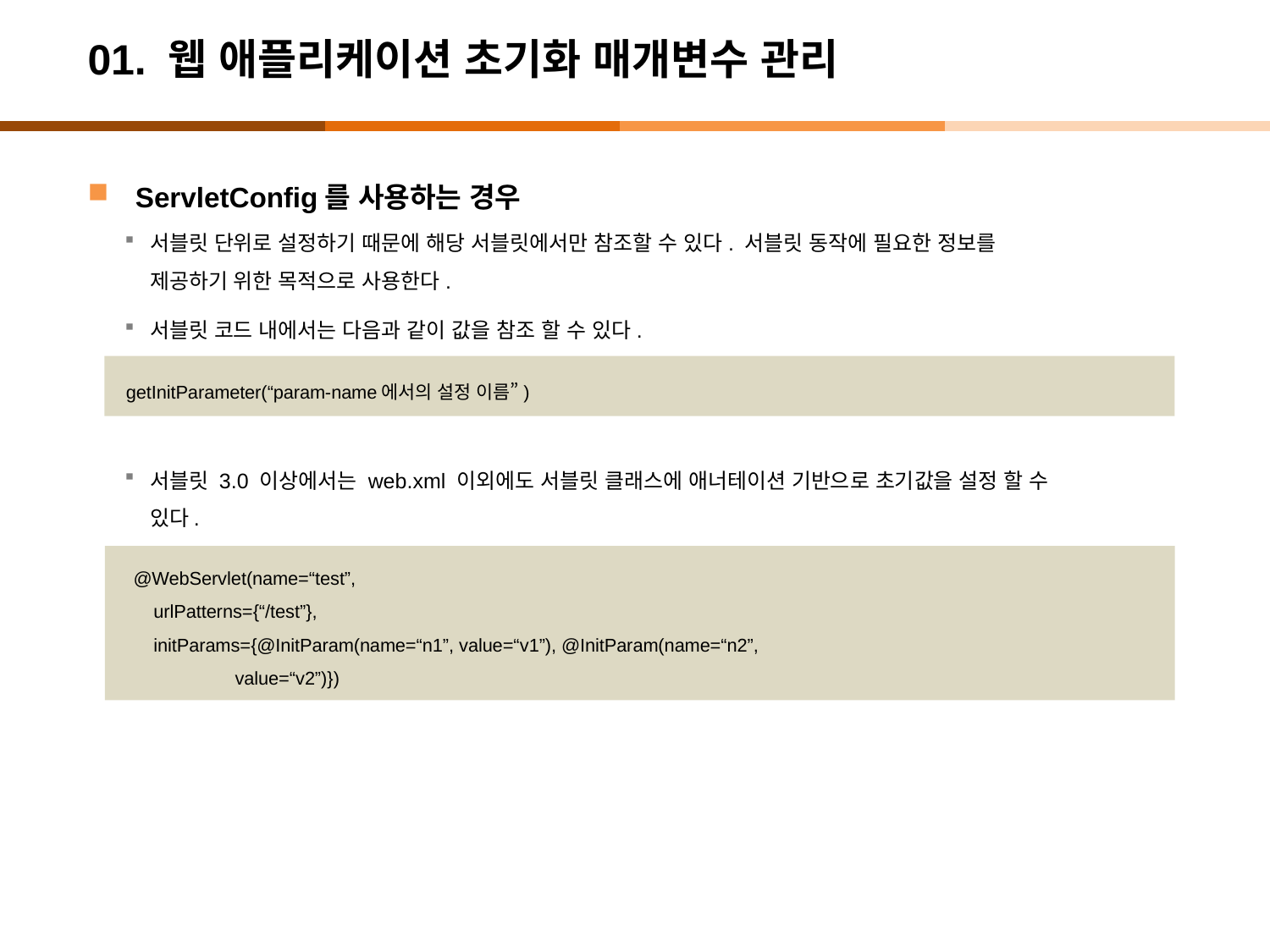

# 01. 웹 애플리케이션 초기화 매개변수 관리
ServletConfig를 사용하는 경우
서블릿 단위로 설정하기 때문에 해당 서블릿에서만 참조할 수 있다. 서블릿 동작에 필요한 정보를 제공하기 위한 목적으로 사용한다.
서블릿 코드 내에서는 다음과 같이 값을 참조 할 수 있다.

서블릿 3.0 이상에서는 web.xml 이외에도 서블릿 클래스에 애너테이션 기반으로 초기값을 설정 할 수 있다.

getInitParameter(“param-name에서의 설정 이름”)

@WebServlet(name=“test”,
    urlPatterns={“/test”},
    initParams={@InitParam(name=“n1”, value=“v1”), @InitParam(name=“n2”,
                    value=“v2”)})